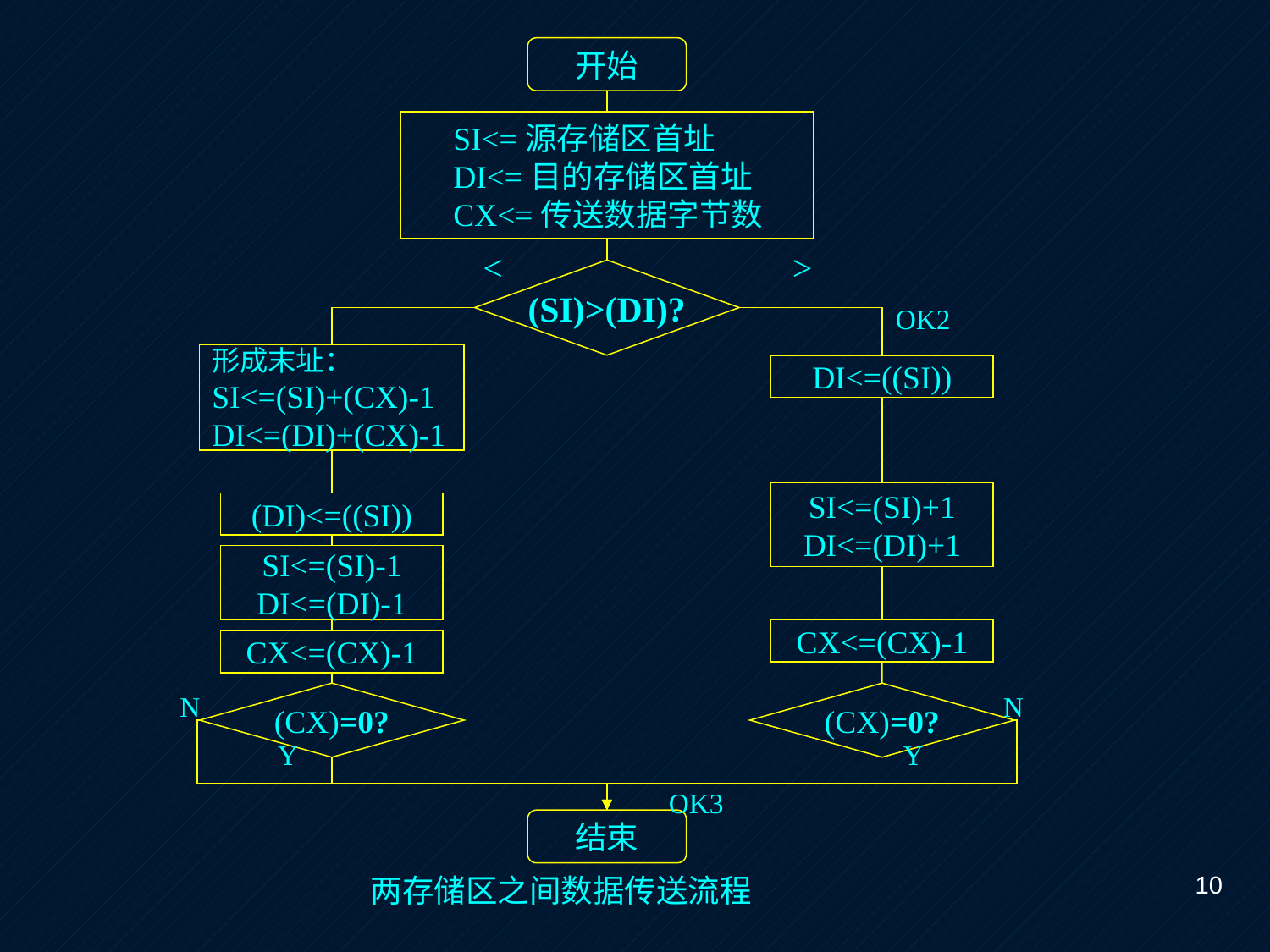

开始
     SI<=源存储区首址
     DI<=目的存储区首址
     CX<=传送数据字节数
                                        <                                    >
                                                                                                              OK2
(SI)>(DI)?
形成末址：
SI<=(SI)+(CX)-1
DI<=(DI)+(CX)-1
DI<=((SI))
SI<=(SI)+1
DI<=(DI)+1
(DI)<=((SI))
SI<=(SI)-1
DI<=(DI)-1
CX<=(CX)-1
CX<=(CX)-1
   N                                                                                                                   N
                 Y                                                                                       Y
                                                                         OK3
(CX)=0?
(CX)=0?
结束
两存储区之间数据传送流程
10